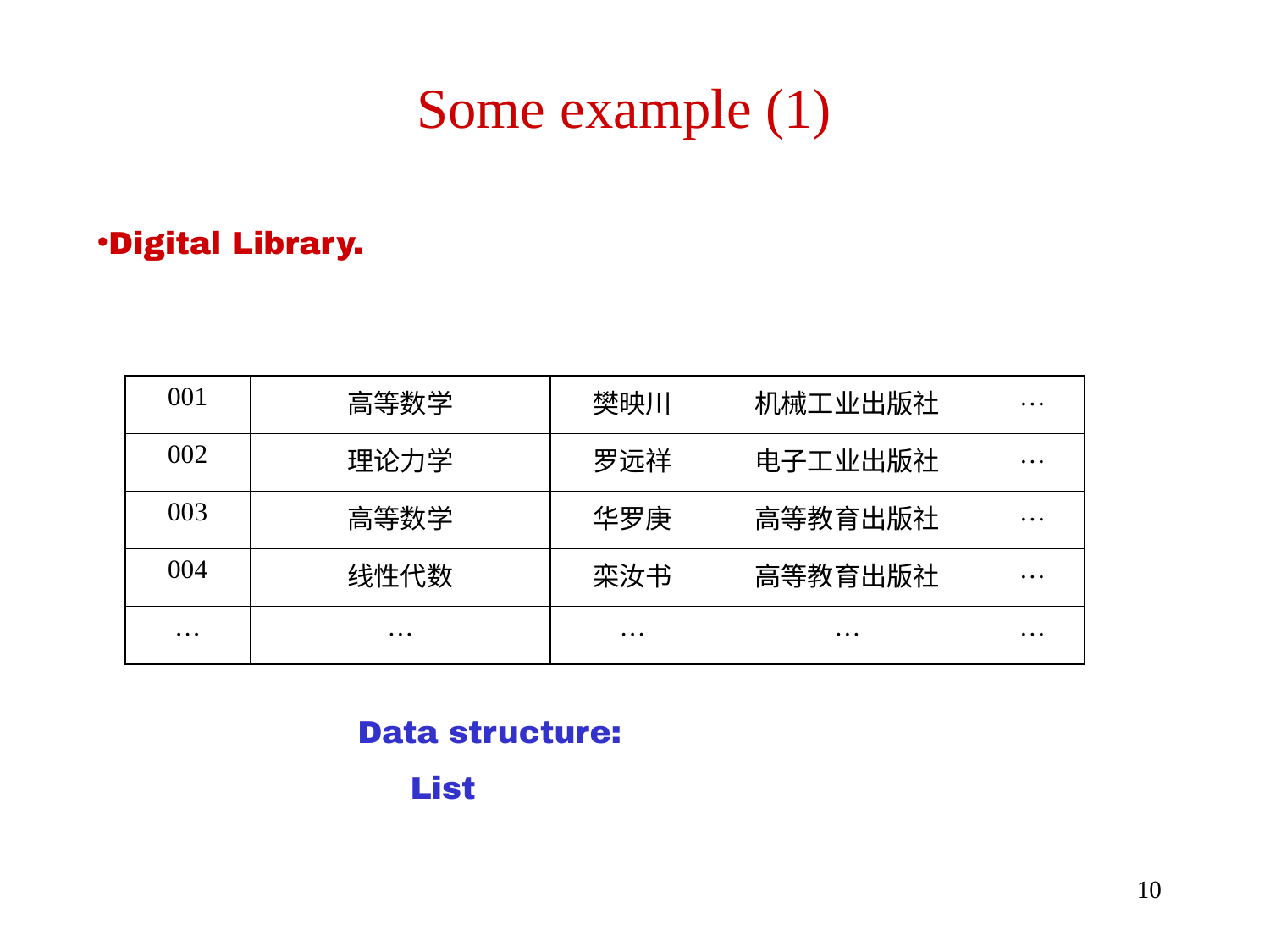

# Some example (1)
Digital Library.
| 001 | 高等数学 | 樊映川 | 机械工业出版社 | … |
| --- | --- | --- | --- | --- |
| 002 | 理论力学 | 罗远祥 | 电子工业出版社 | … |
| 003 | 高等数学 | 华罗庚 | 高等教育出版社 | … |
| 004 | 线性代数 | 栾汝书 | 高等教育出版社 | … |
| … | … | … | … | … |
Data structure:
List
10